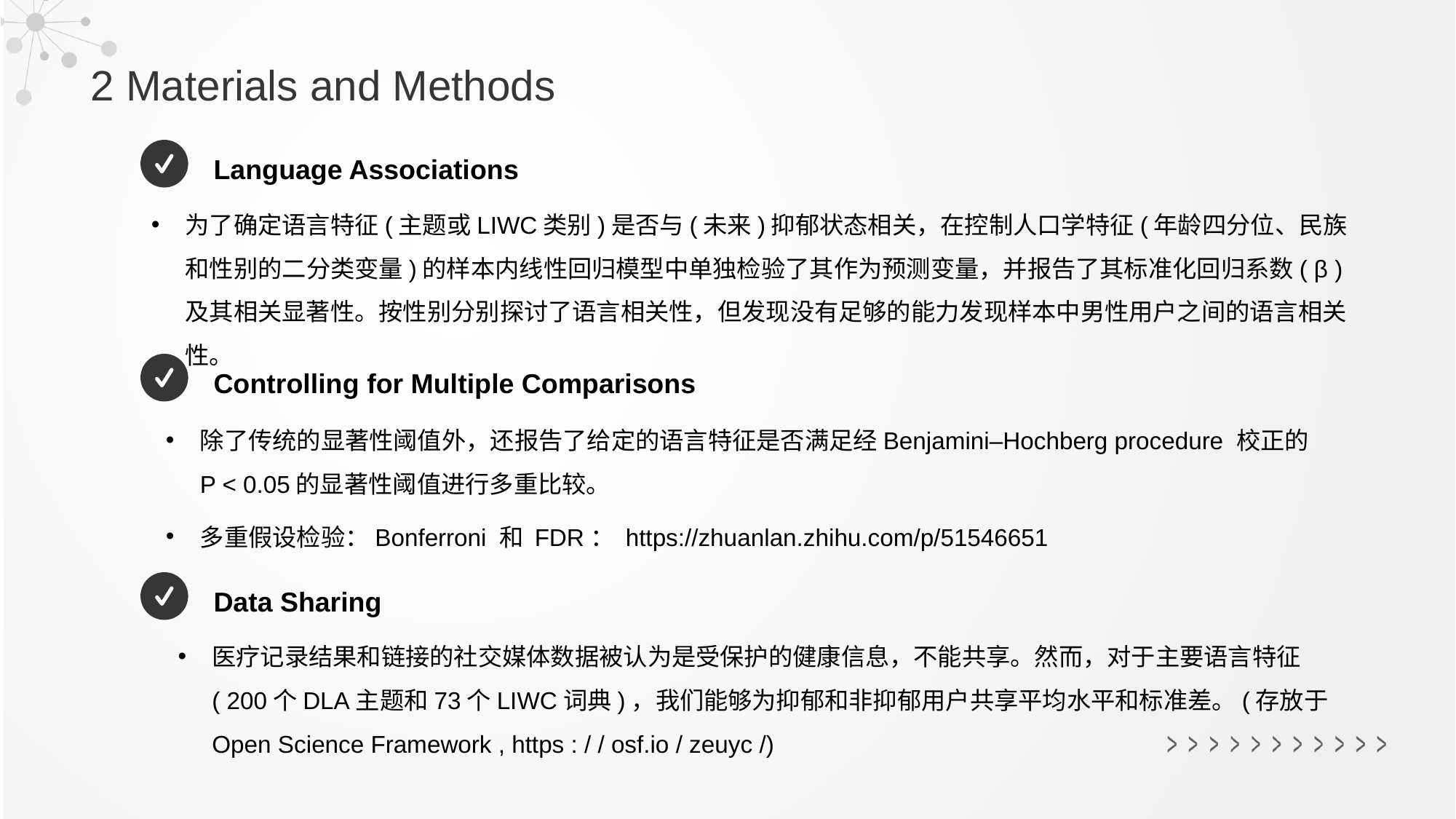

2 Materials and Methods
Language Associations

为了确定语言特征(主题或LIWC类别)是否与(未来)抑郁状态相关，在控制人口学特征(年龄四分位、民族和性别的二分类变量)的样本内线性回归模型中单独检验了其作为预测变量，并报告了其标准化回归系数( β )及其相关显著性。按性别分别探讨了语言相关性，但发现没有足够的能力发现样本中男性用户之间的语言相关性。
Controlling for Multiple Comparisons

除了传统的显著性阈值外，还报告了给定的语言特征是否满足经Benjamini–Hochberg procedure 校正的P < 0.05的显著性阈值进行多重比较。
多重假设检验：Bonferroni 和 FDR： https://zhuanlan.zhihu.com/p/51546651
Data Sharing

医疗记录结果和链接的社交媒体数据被认为是受保护的健康信息，不能共享。然而，对于主要语言特征( 200个DLA主题和73个LIWC词典)，我们能够为抑郁和非抑郁用户共享平均水平和标准差。(存放于Open Science Framework , https : / / osf.io / zeuyc /)